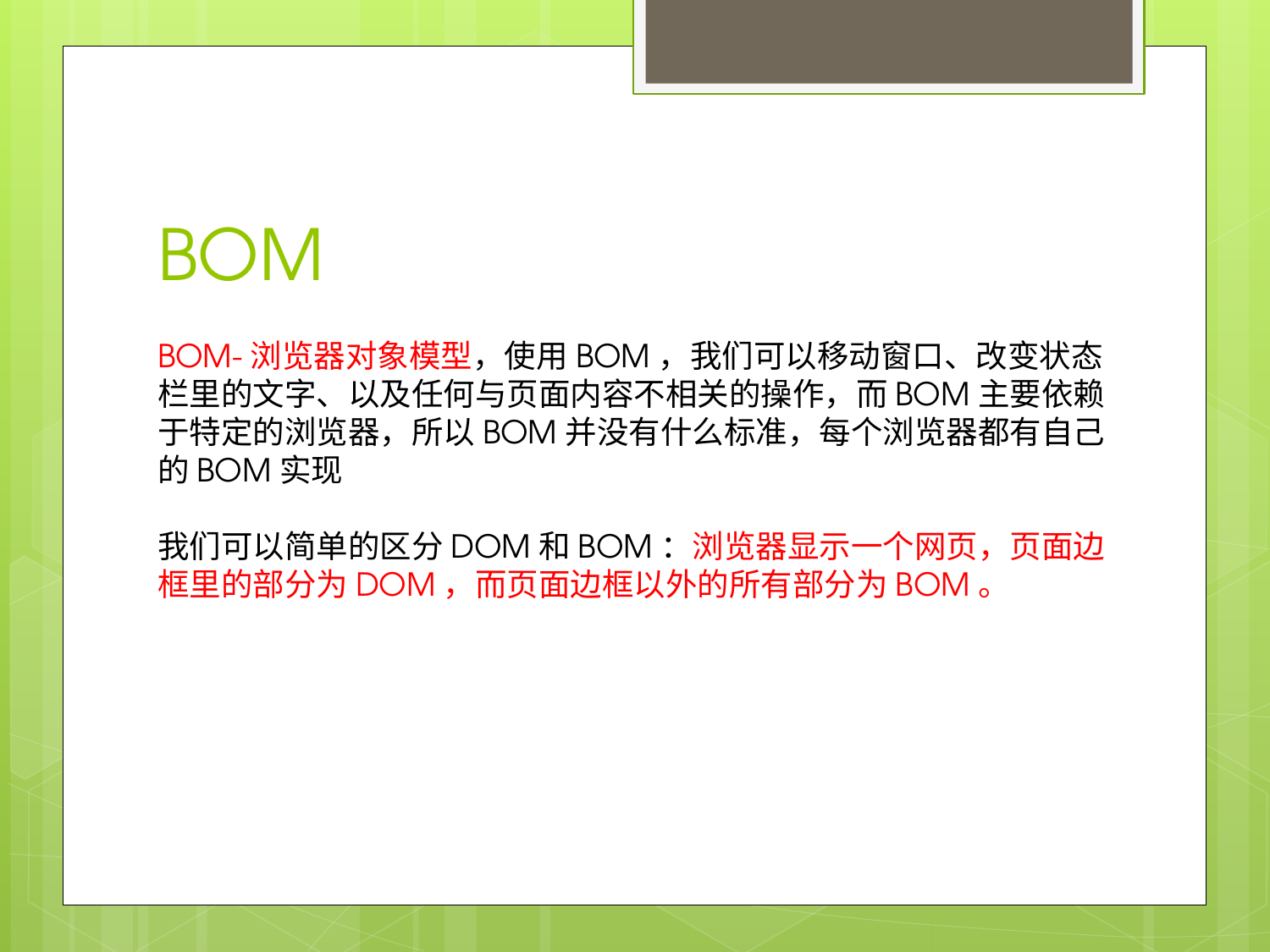

# BOM
BOM-浏览器对象模型，使用BOM，我们可以移动窗口、改变状态栏里的文字、以及任何与页面内容不相关的操作，而BOM主要依赖于特定的浏览器，所以BOM并没有什么标准，每个浏览器都有自己的BOM实现

我们可以简单的区分DOM和BOM：浏览器显示一个网页，页面边框里的部分为DOM，而页面边框以外的所有部分为BOM。